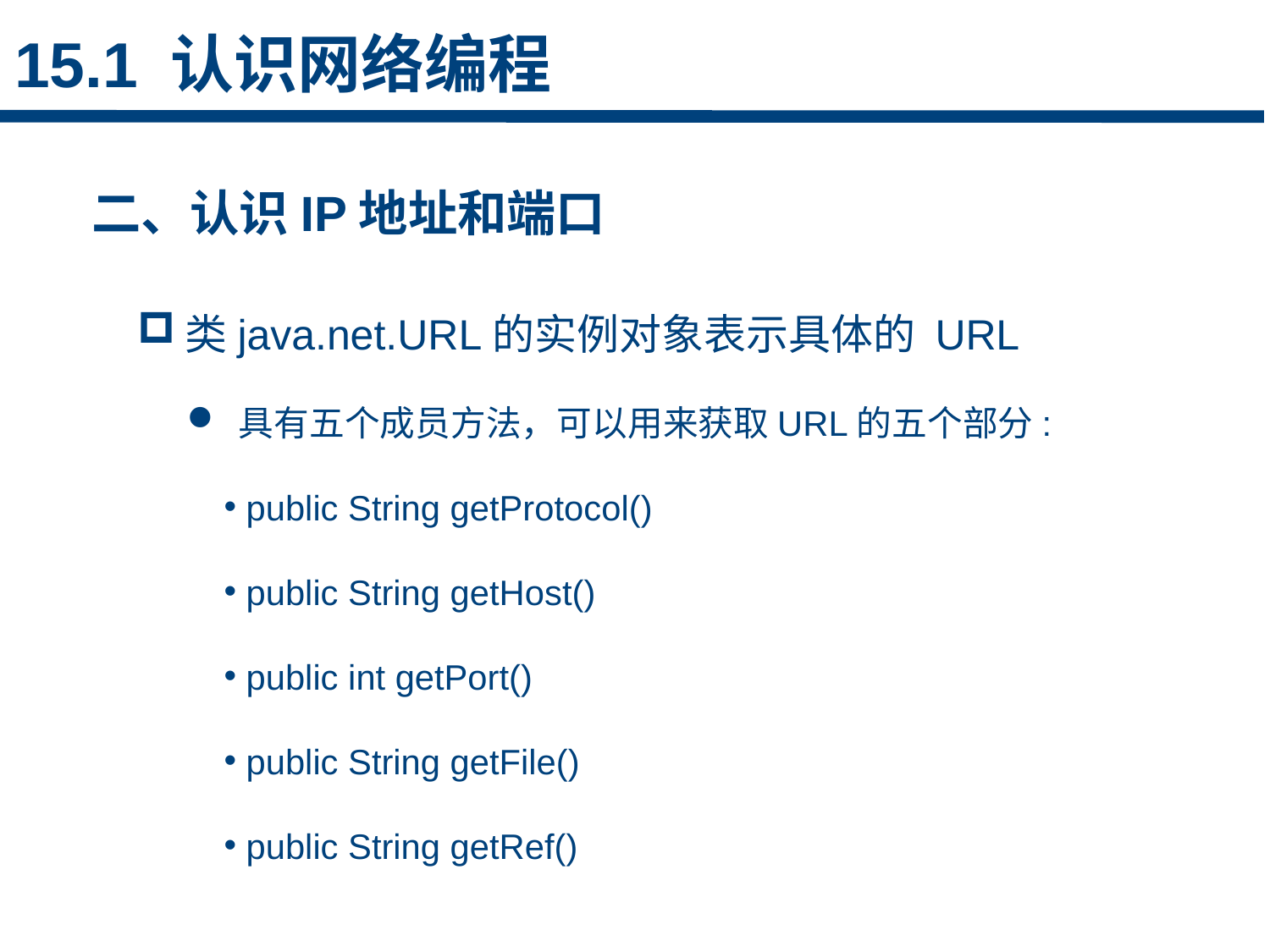

15.1 认识网络编程
二、认识IP地址和端口
点击添加文本
类java.net.URL的实例对象表示具体的 URL
 具有五个成员方法，可以用来获取URL的五个部分:
 public String getProtocol()
 public String getHost()
 public int getPort()
 public String getFile()
 public String getRef()
点击添加文本
点击添加文本
点击添加文本